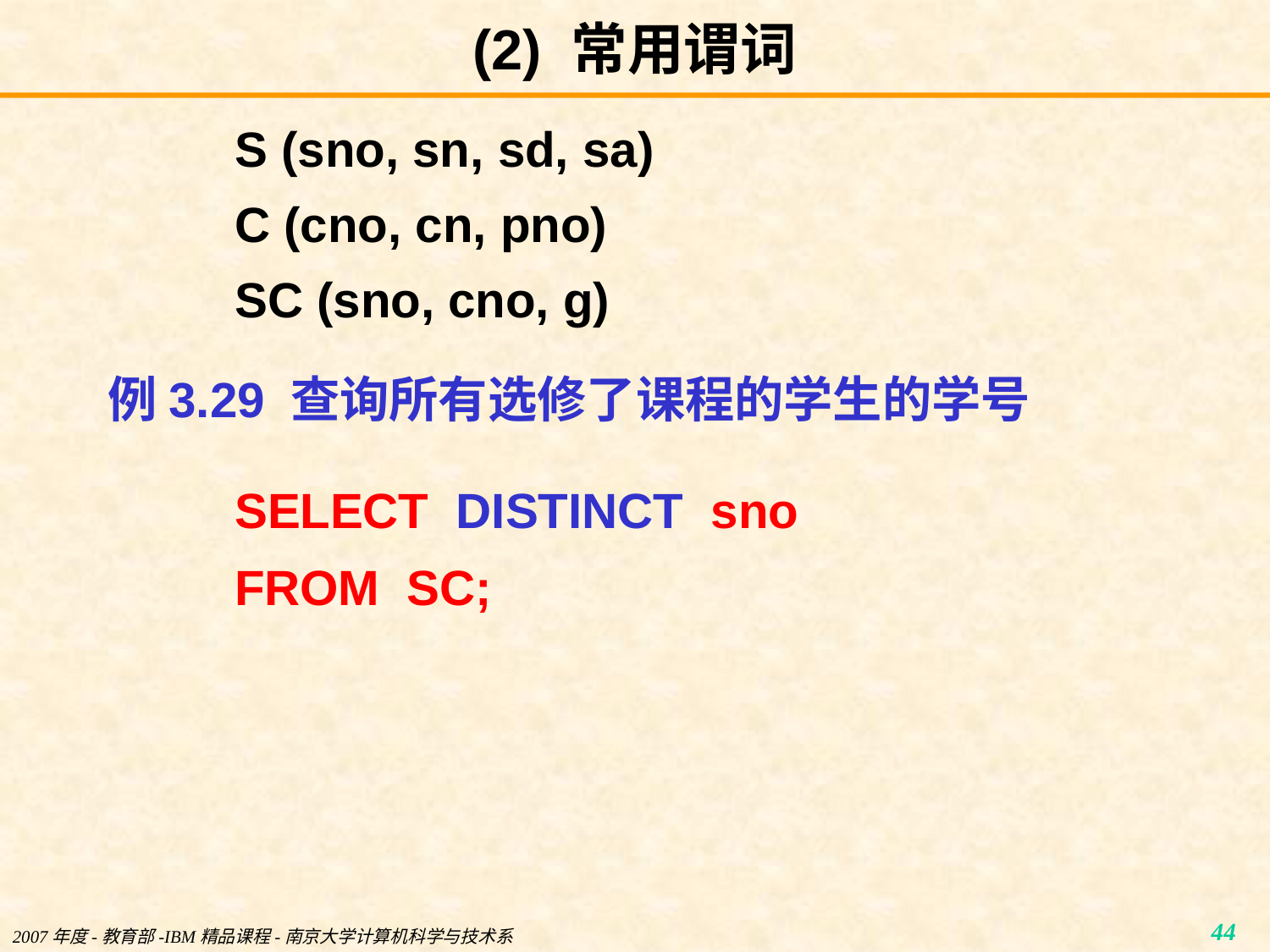

# (2) 常用谓词
S (sno, sn, sd, sa)
C (cno, cn, pno)
SC (sno, cno, g)
例3.29 查询所有选修了课程的学生的学号
SELECT  DISTINCT  sno
FROM  SC;
44
2007年度-教育部-IBM精品课程-南京大学计算机科学与技术系